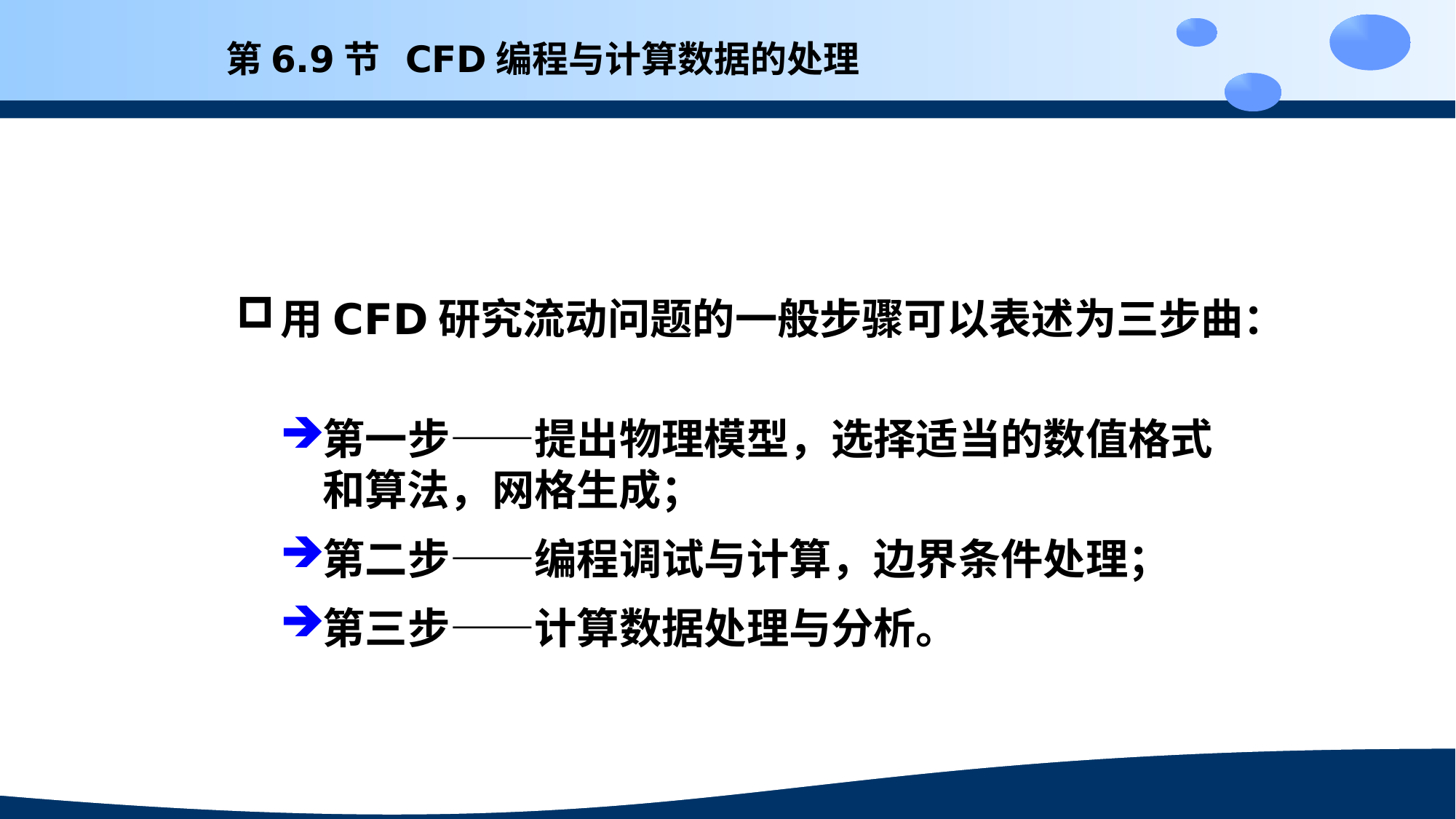

第6.9节  CFD编程与计算数据的处理
用CFD研究流动问题的一般步骤可以表述为三步曲：
第一步——提出物理模型，选择适当的数值格式和算法，网格生成；
第二步——编程调试与计算，边界条件处理；
第三步——计算数据处理与分析。